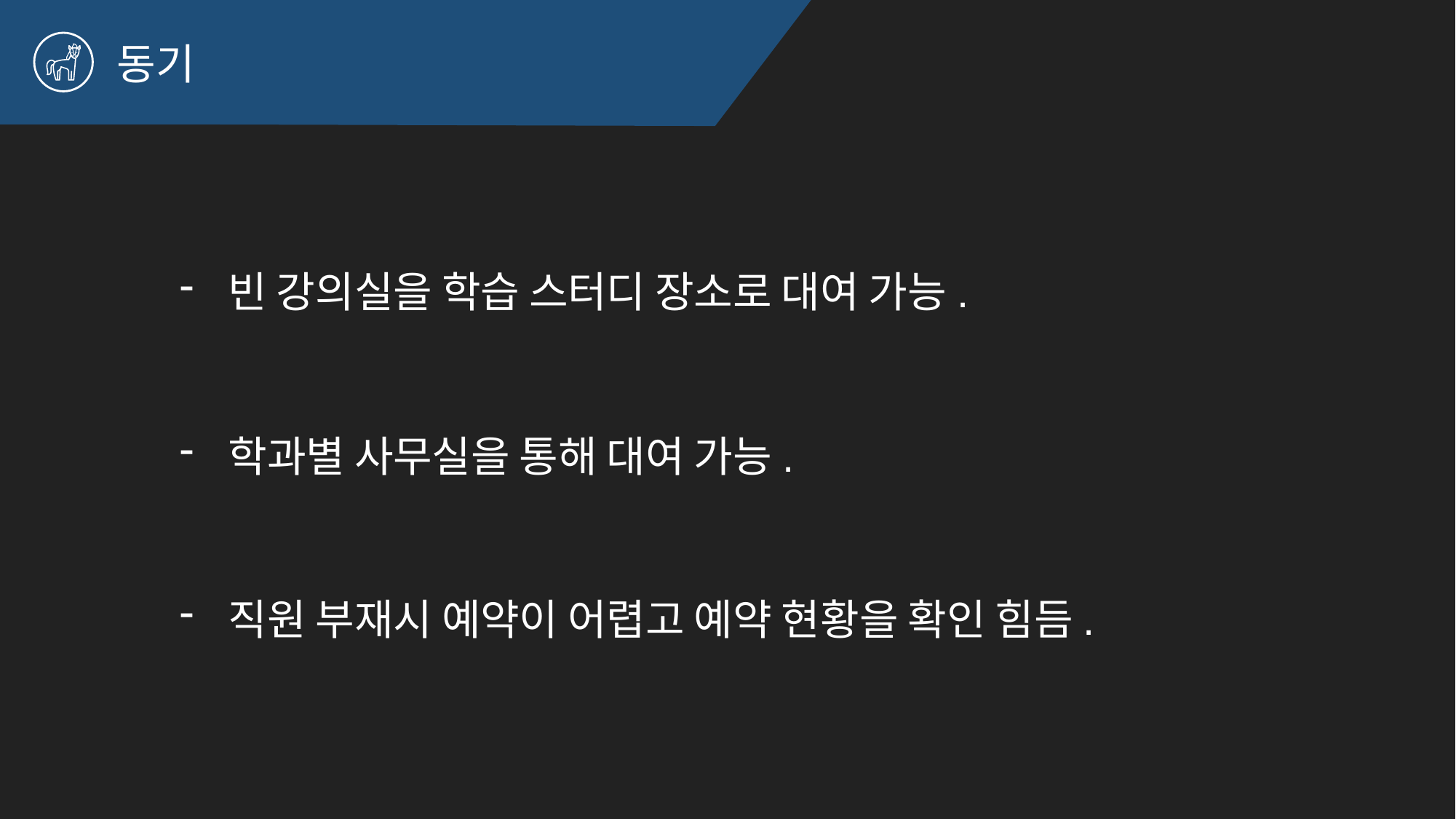

동기
빈 강의실을 학습 스터디 장소로 대여 가능.

학과별 사무실을 통해 대여 가능.
직원 부재시 예약이 어렵고 예약 현황을 확인 힘듬.